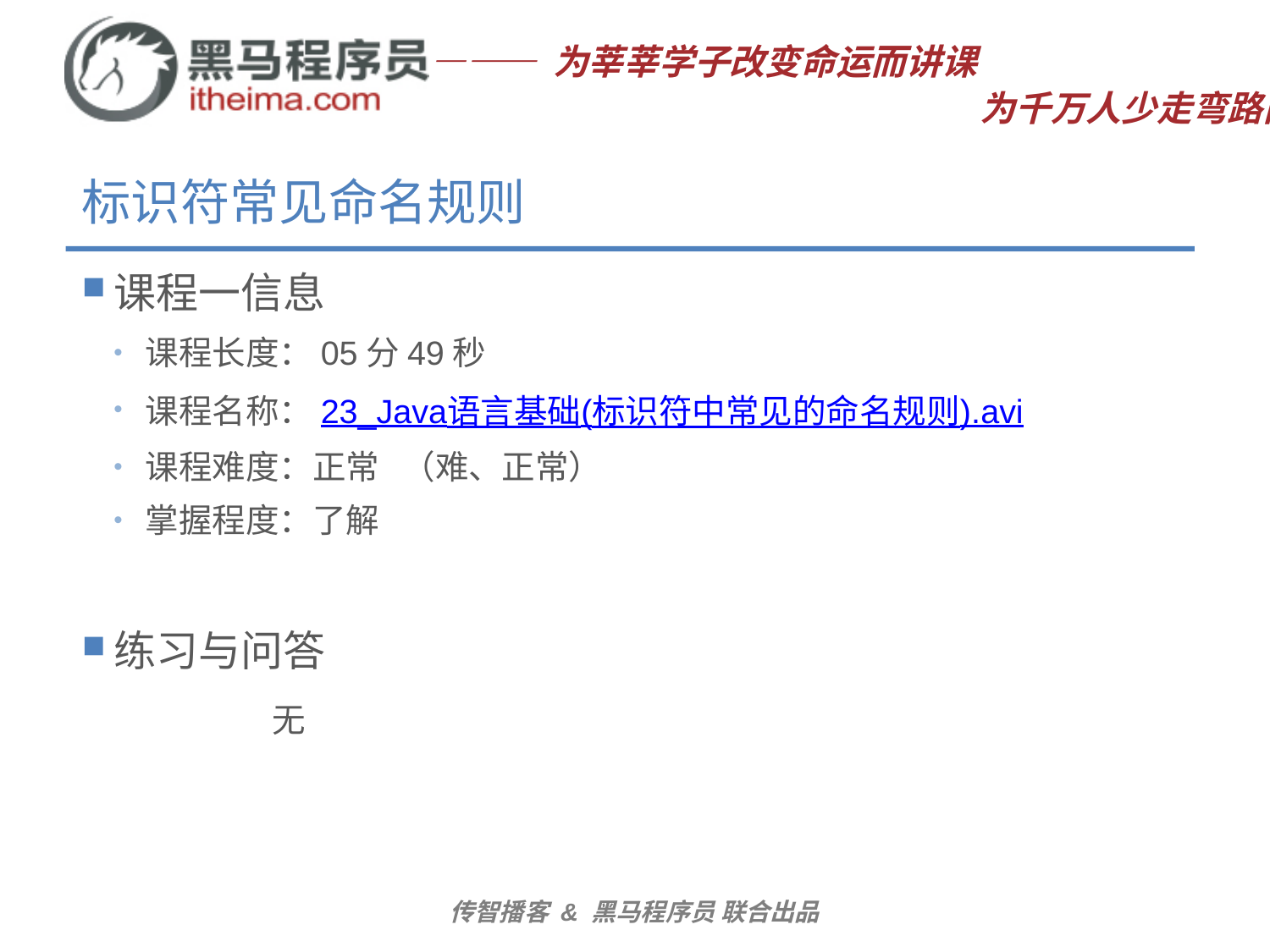

# 标识符常见命名规则
课程一信息
课程长度：05分49秒
课程名称：23_Java语言基础(标识符中常见的命名规则).avi
课程难度：正常   （难、正常）
掌握程度：了解

练习与问答
	无